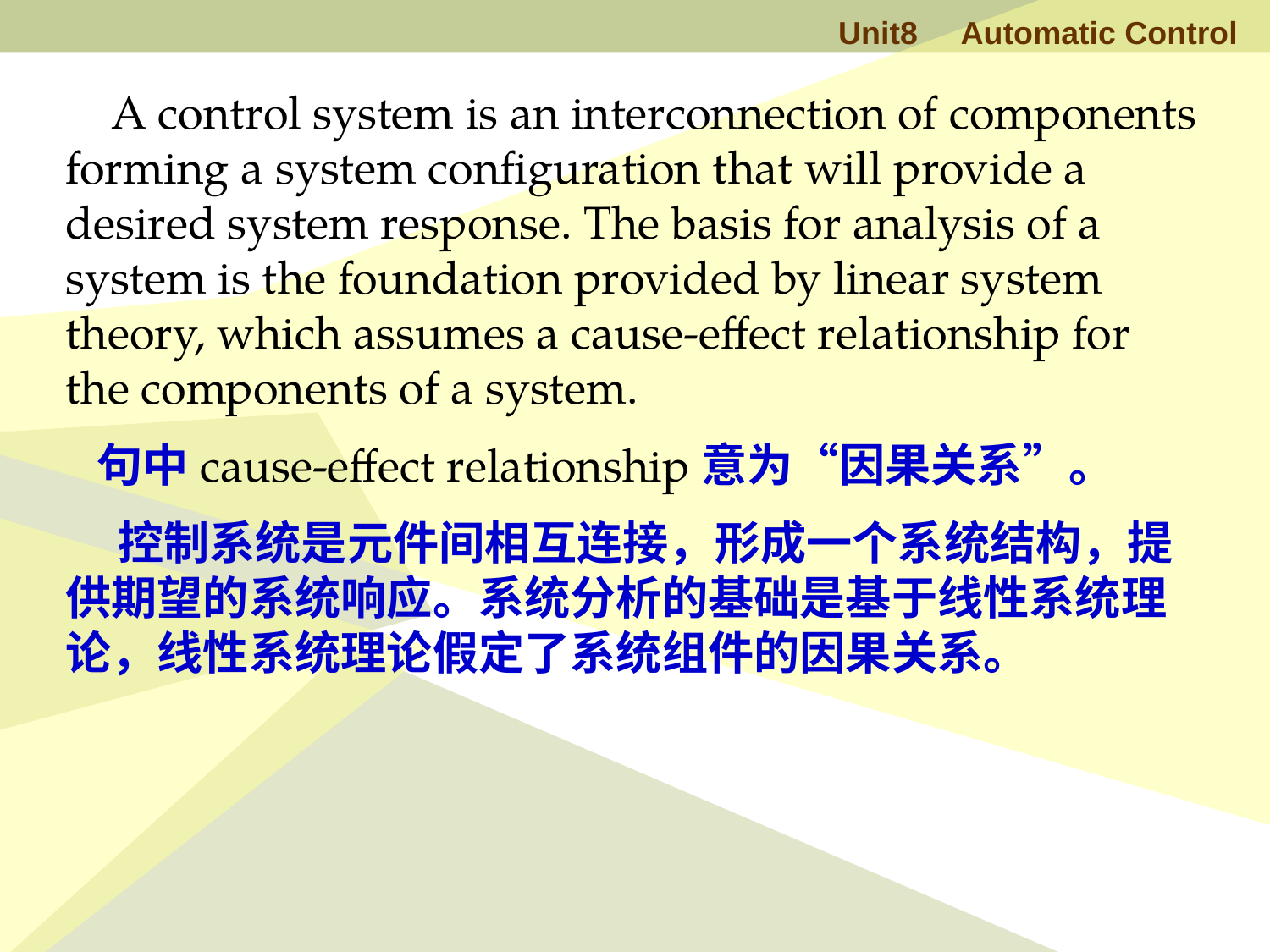

A control system is an interconnection of components forming a system configuration that will provide a desired system response. The basis for analysis of a system is the foundation provided by linear system theory, which assumes a cause-effect relationship for the components of a system.
  句中cause-effect relationship意为“因果关系”。
    控制系统是元件间相互连接，形成一个系统结构，提供期望的系统响应。系统分析的基础是基于线性系统理论，线性系统理论假定了系统组件的因果关系。